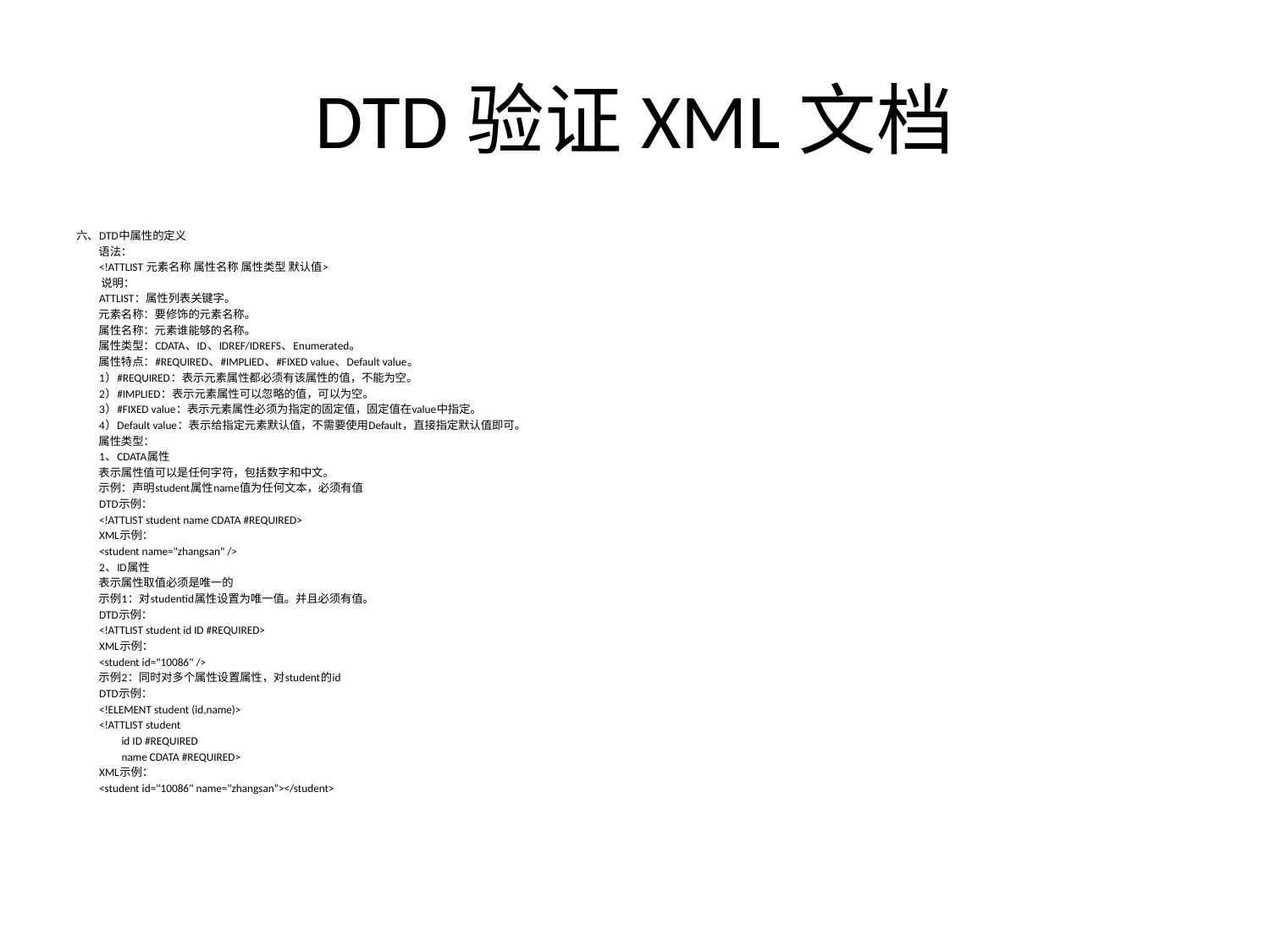

# DTD验证XML文档
六、DTD中属性的定义
　　语法：
　　<!ATTLIST 元素名称 属性名称 属性类型 默认值>
　　 说明：
　　ATTLIST：属性列表关键字。
　　元素名称：要修饰的元素名称。
　　属性名称：元素谁能够的名称。
　　属性类型：CDATA、ID、IDREF/IDREFS、Enumerated。
　　属性特点：#REQUIRED、#IMPLIED、#FIXED value、Default value。
　　1）#REQUIRED：表示元素属性都必须有该属性的值，不能为空。
　　2）#IMPLIED：表示元素属性可以忽略的值，可以为空。
　　3）#FIXED value：表示元素属性必须为指定的固定值，固定值在value中指定。
　　4）Default value：表示给指定元素默认值，不需要使用Default，直接指定默认值即可。
　　属性类型：
　　1、CDATA属性
　　表示属性值可以是任何字符，包括数字和中文。
　　示例：声明student属性name值为任何文本，必须有值
　　DTD示例：
　　<!ATTLIST student name CDATA #REQUIRED>
　　XML示例：
　　<student name="zhangsan" />
　　2、ID属性
　　表示属性取值必须是唯一的
　　示例1：对studentid属性设置为唯一值。并且必须有值。
　　DTD示例：
　　<!ATTLIST student id ID #REQUIRED>
　　XML示例：
　　<student id="10086" />
　　示例2：同时对多个属性设置属性，对student的id
　　DTD示例：
　　<!ELEMENT student (id,name)>
　　<!ATTLIST student
　　　　id ID #REQUIRED
　　　　name CDATA #REQUIRED>
　　XML示例：
　　<student id="10086" name="zhangsan"></student>